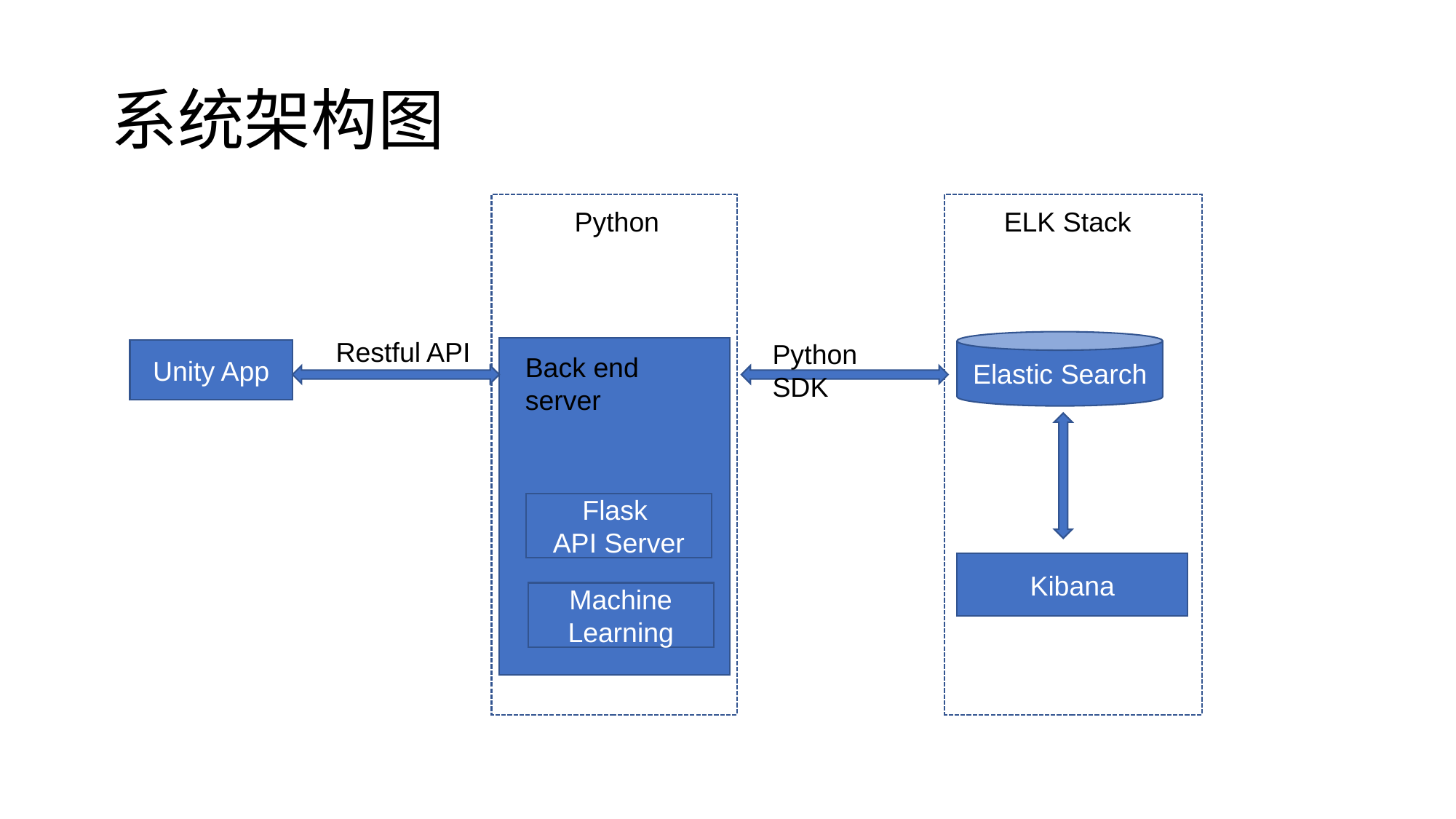

# 系统架构图

Python
ELK Stack

Restful API
Python SDK
Elastic Search

Unity App
Back end server

Flask
API Server
Kibana
Machine Learning